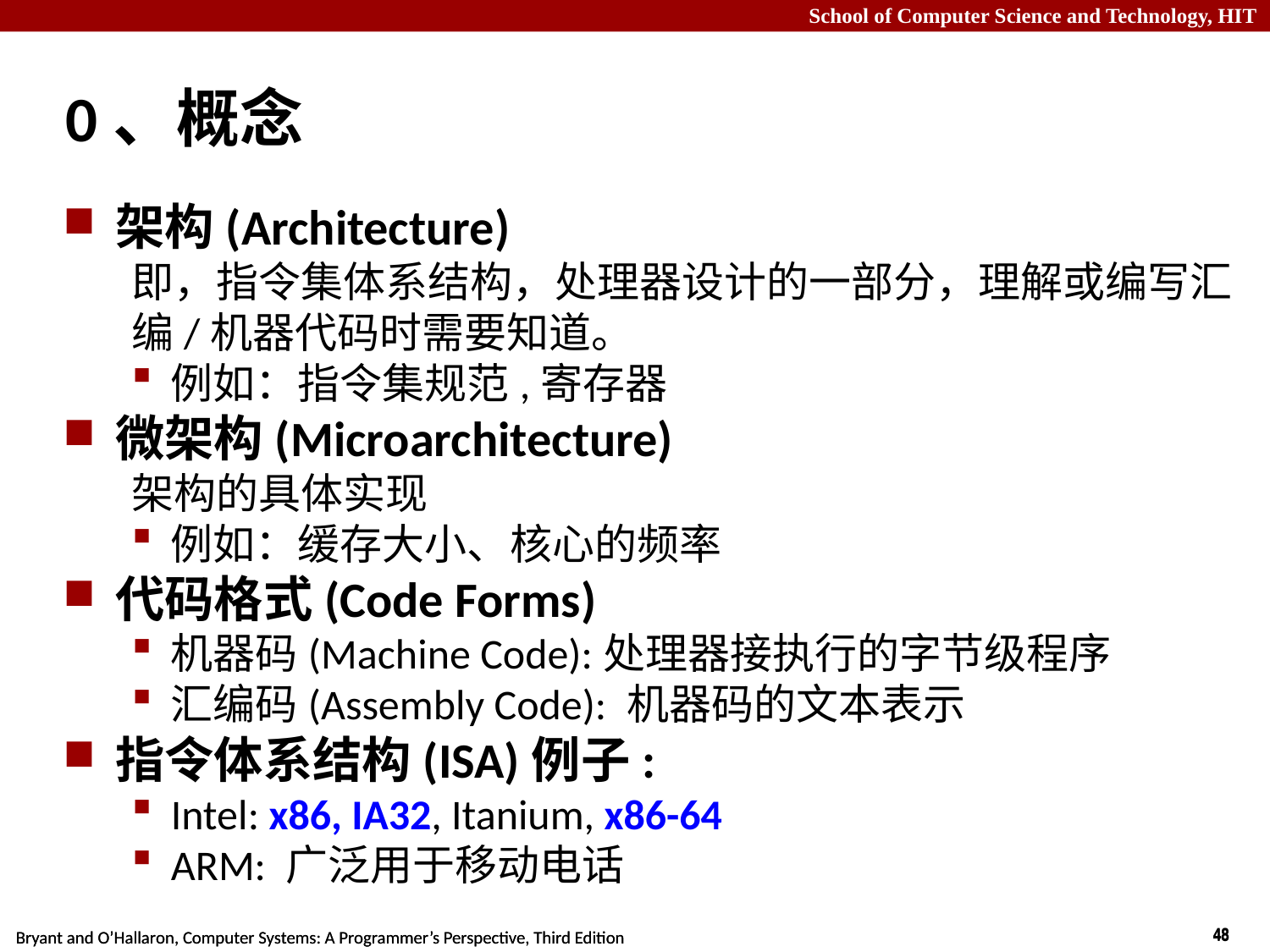

# 0、概念
架构(Architecture)
即，指令集体系结构，处理器设计的一部分，理解或编写汇编/机器代码时需要知道。
例如：指令集规范,寄存器
微架构(Microarchitecture)
架构的具体实现
例如：缓存大小、核心的频率
代码格式(Code Forms)
机器码(Machine Code):处理器接执行的字节级程序
汇编码(Assembly Code): 机器码的文本表示
指令体系结构(ISA)例子:
Intel: x86, IA32, Itanium, x86-64
ARM: 广泛用于移动电话